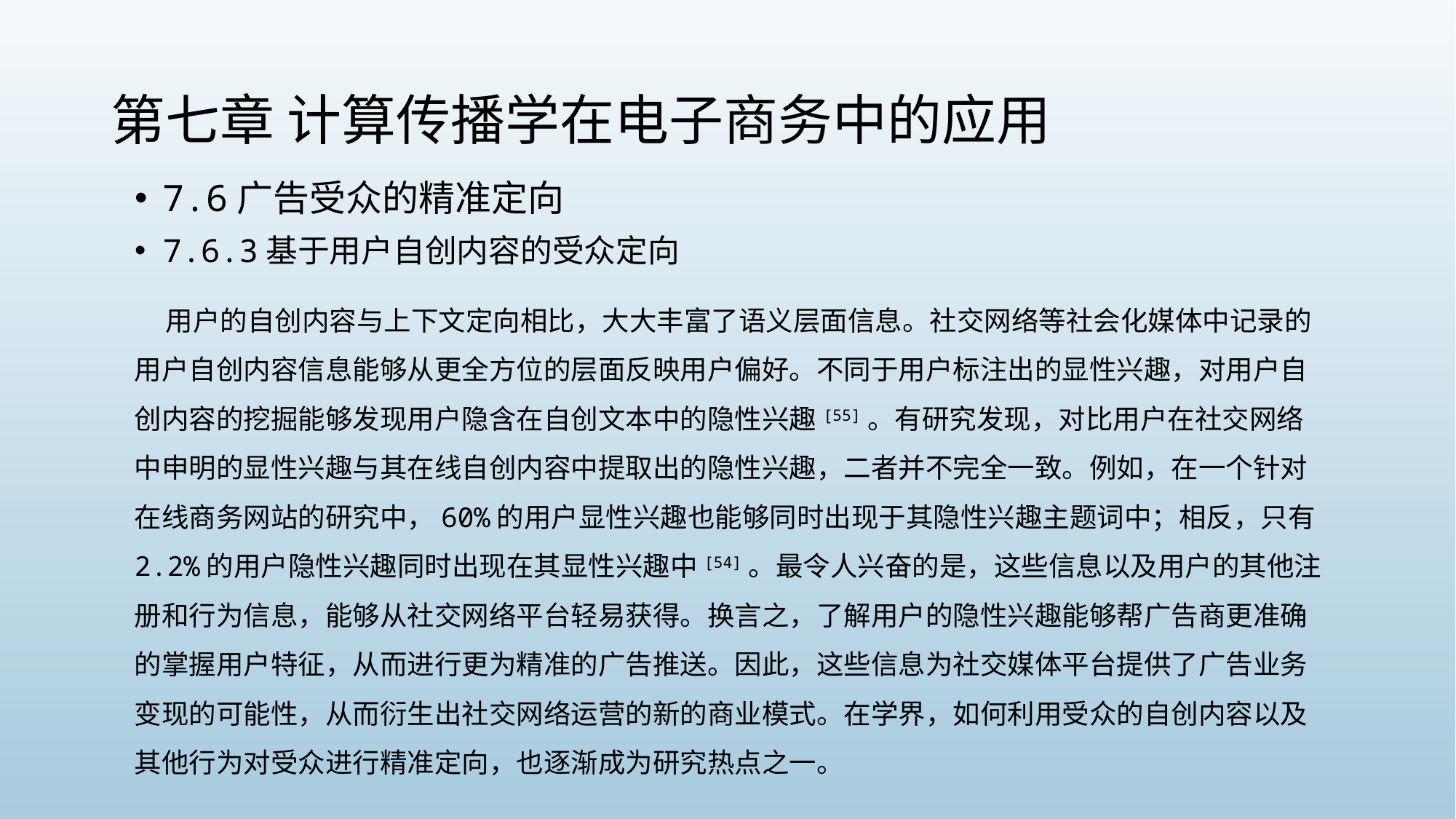

# 第七章 计算传播学在电子商务中的应用
7.6广告受众的精准定向
7.6.3基于用户自创内容的受众定向
    用户的自创内容与上下文定向相比，大大丰富了语义层面信息。社交网络等社会化媒体中记录的用户自创内容信息能够从更全方位的层面反映用户偏好。不同于用户标注出的显性兴趣，对用户自创内容的挖掘能够发现用户隐含在自创文本中的隐性兴趣[55]。有研究发现，对比用户在社交网络中申明的显性兴趣与其在线自创内容中提取出的隐性兴趣，二者并不完全一致。例如，在一个针对在线商务网站的研究中，60%的用户显性兴趣也能够同时出现于其隐性兴趣主题词中；相反，只有2.2%的用户隐性兴趣同时出现在其显性兴趣中[54]。最令人兴奋的是，这些信息以及用户的其他注册和行为信息，能够从社交网络平台轻易获得。换言之，了解用户的隐性兴趣能够帮广告商更准确的掌握用户特征，从而进行更为精准的广告推送。因此，这些信息为社交媒体平台提供了广告业务变现的可能性，从而衍生出社交网络运营的新的商业模式。在学界，如何利用受众的自创内容以及其他行为对受众进行精准定向，也逐渐成为研究热点之一。